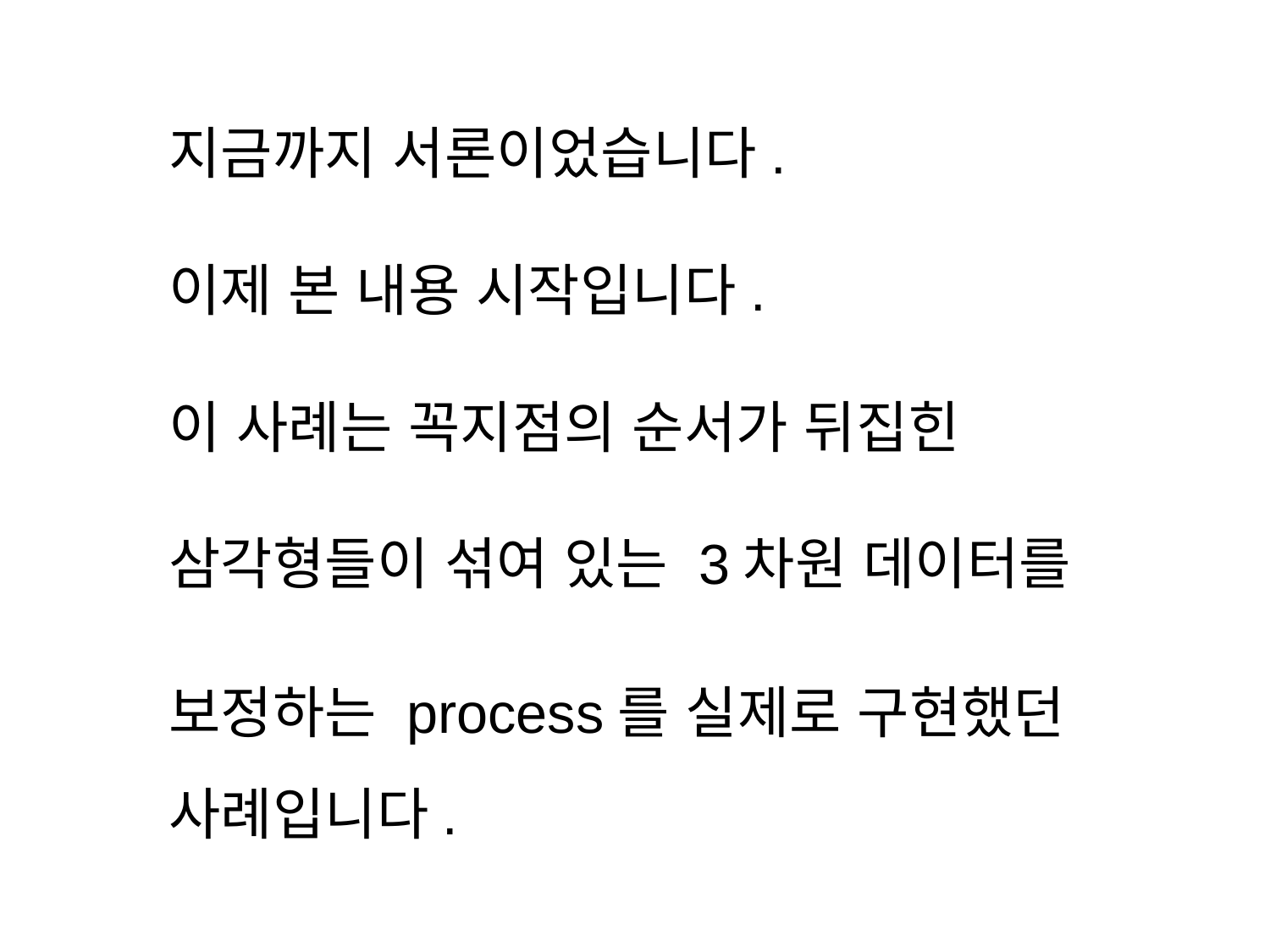

지금까지 서론이었습니다.
이제 본 내용 시작입니다.
이 사례는 꼭지점의 순서가 뒤집힌
삼각형들이 섞여 있는 3차원 데이터를
보정하는 process를 실제로 구현했던
사례입니다.